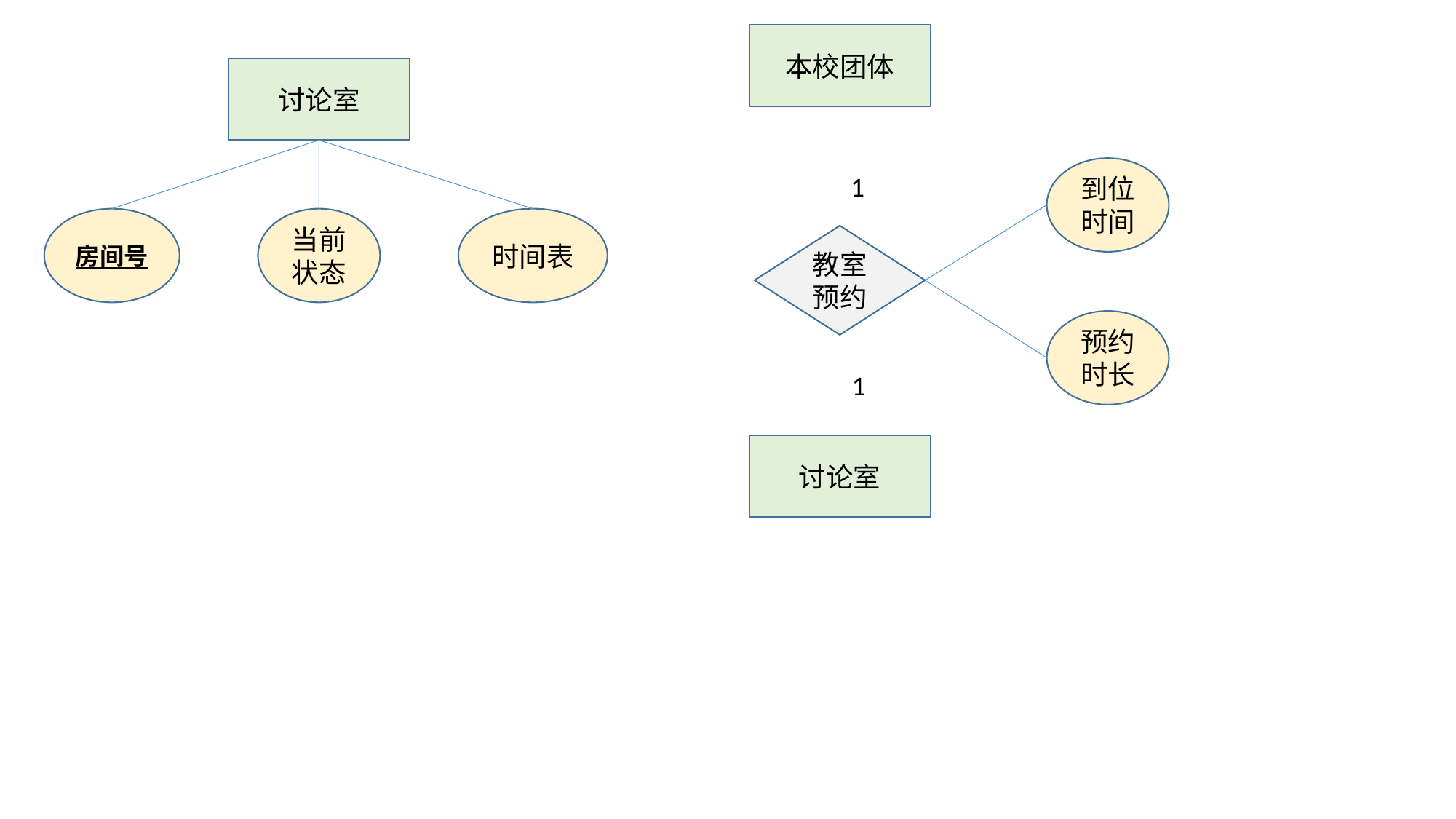

本校团体
讨论室
到位时间
1
房间号
当前状态
时间表
教室预约
预约时长
1
讨论室